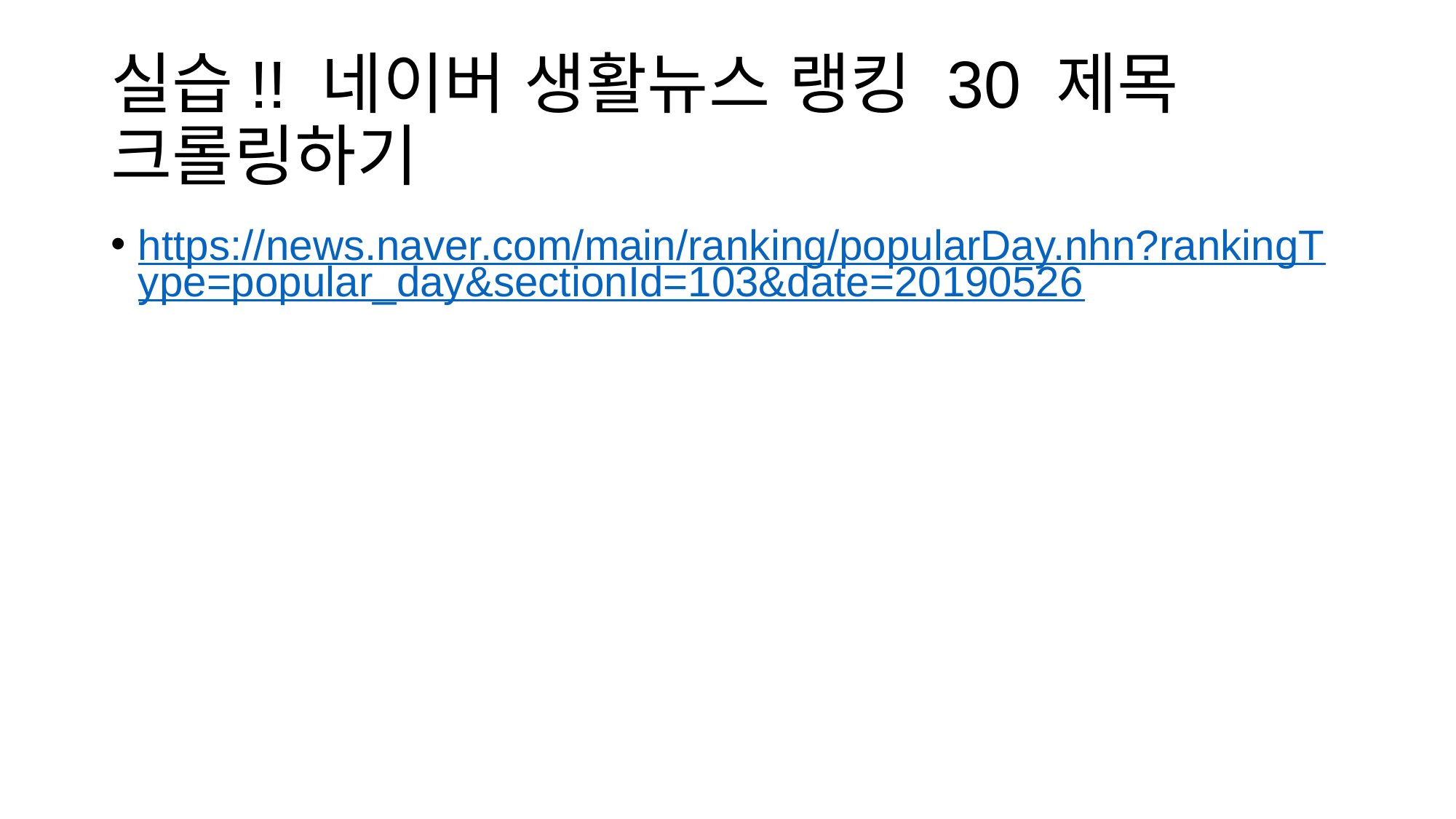

# 실습!! 네이버 생활뉴스 랭킹 30 제목 크롤링하기
https://news.naver.com/main/ranking/popularDay.nhn?rankingType=popular_day&sectionId=103&date=20190526